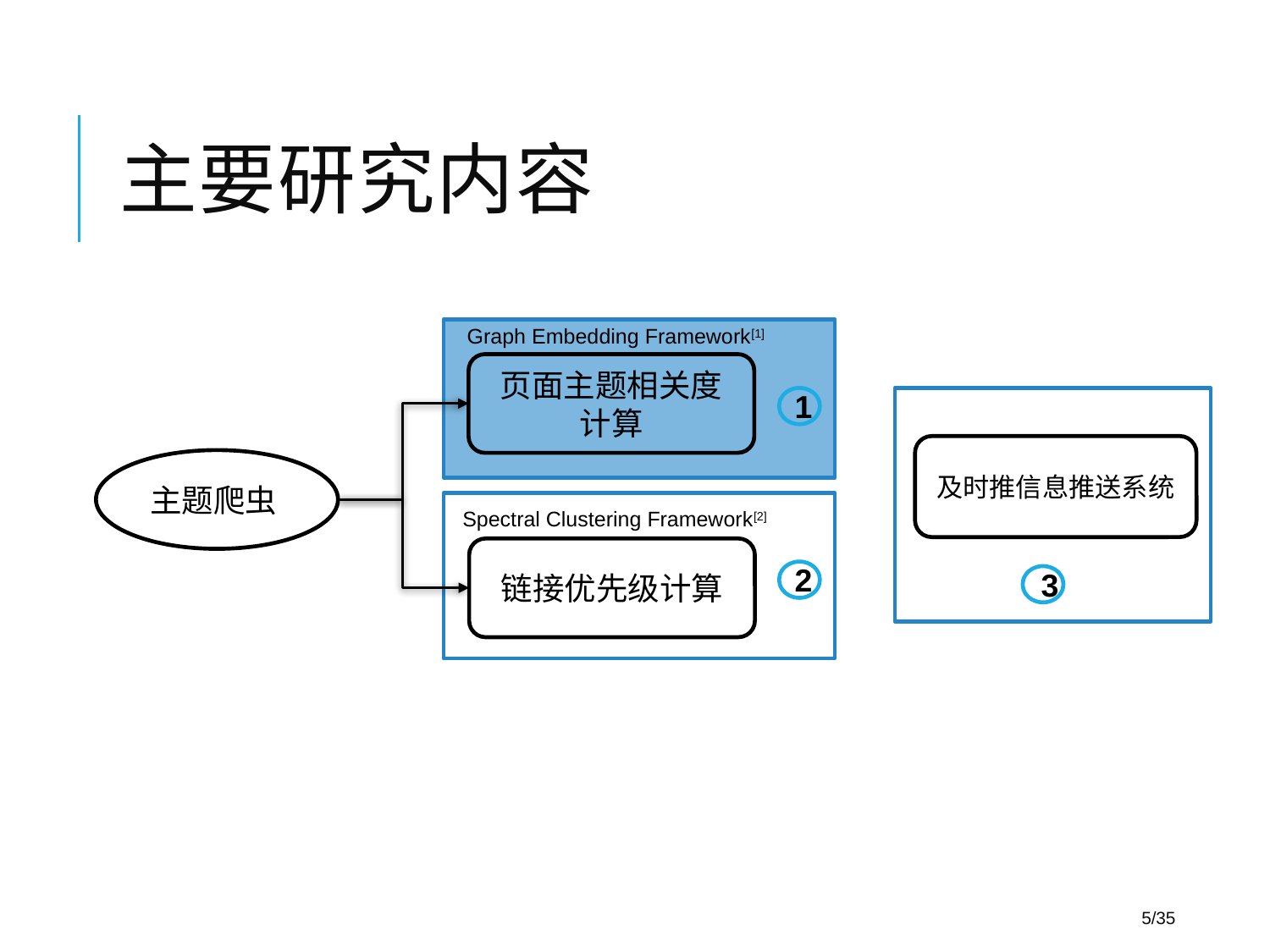

# 主要研究内容
Graph Embedding Framework[1]

页面主题相关度计算
1

及时推信息推送系统
主题爬虫

Spectral Clustering Framework[2]
链接优先级计算
2
3
5/35